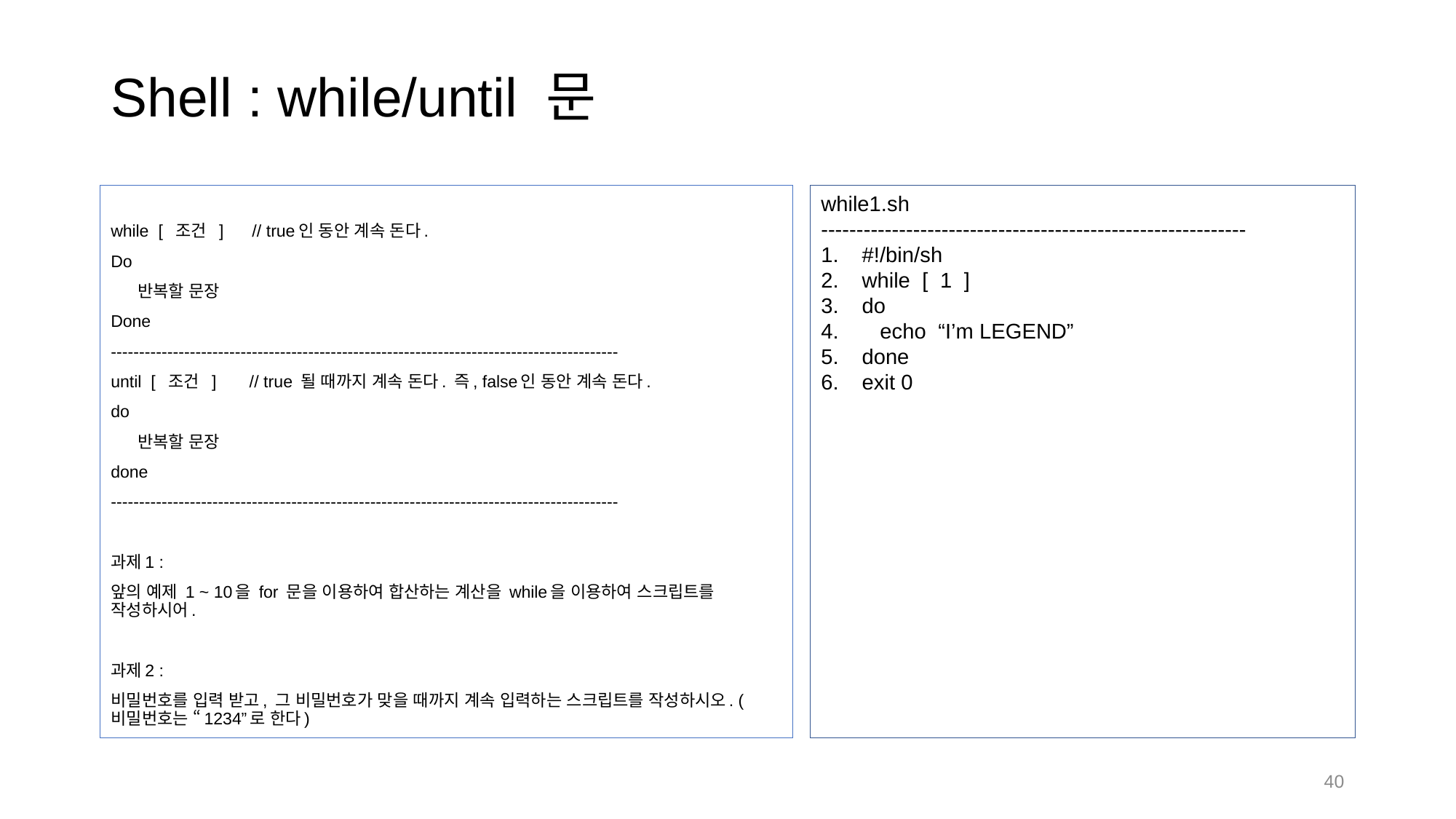

# Shell : while/until 문

while  [  조건  ]      // true인 동안 계속 돈다.
Do
     반복할 문장
Done
------------------------------------------------------------------------------------------
until  [  조건  ]       // true 될 때까지 계속 돈다. 즉, false인 동안 계속 돈다.
do
     반복할 문장
done
------------------------------------------------------------------------------------------

과제1 :
앞의 예제 1 ~ 10을 for 문을 이용하여 합산하는 계산을 while을 이용하여 스크립트를 작성하시어.

과제2 :
비밀번호를 입력 받고, 그 비밀번호가 맞을 때까지 계속 입력하는 스크립트를 작성하시오. (비밀번호는 “1234”로 한다)

while1.sh
------------------------------------------------------------
#!/bin/sh
while  [  1  ]
do
   echo  “I’m LEGEND”
done
exit 0

40